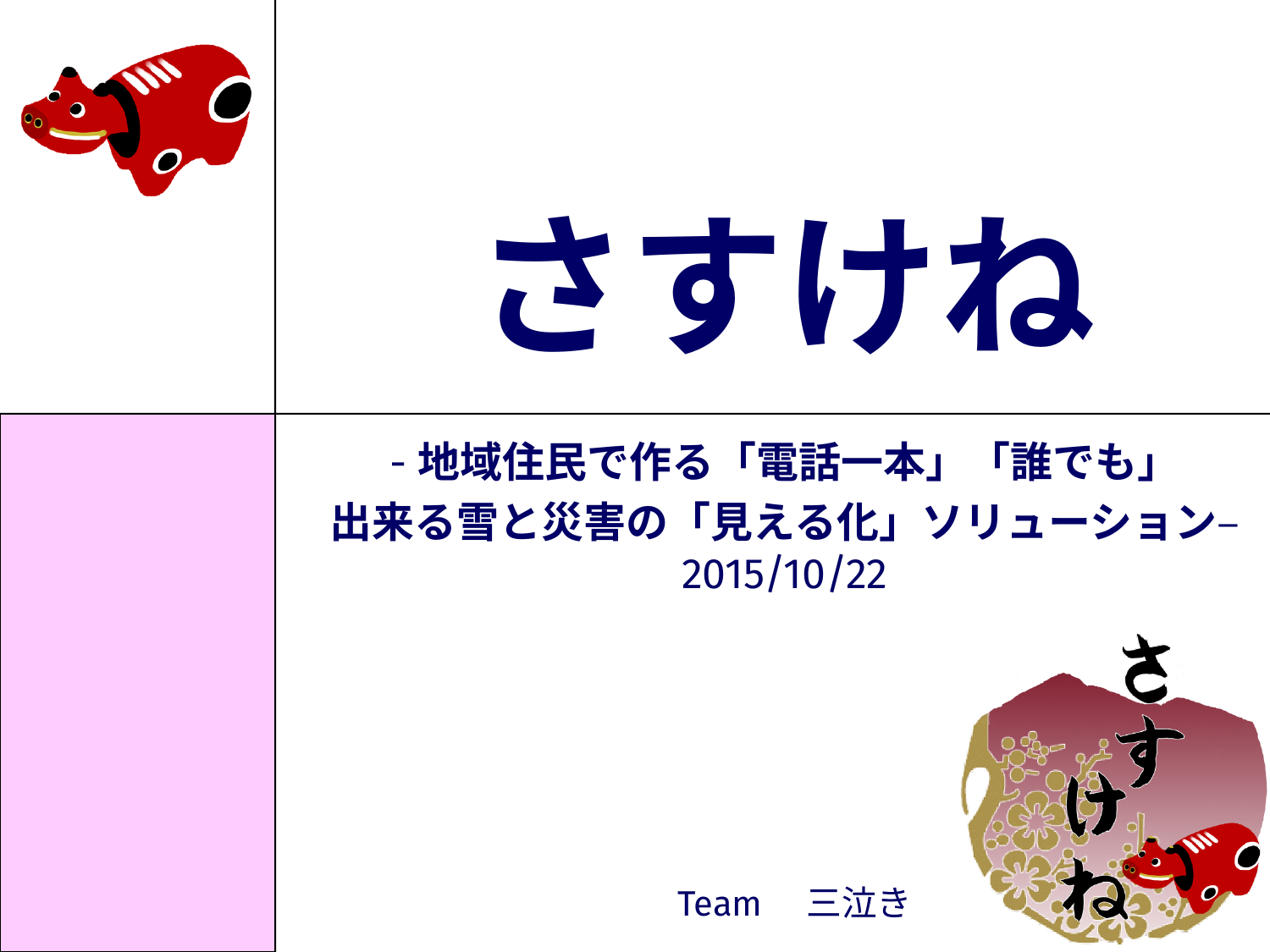

# さすけね
-地域住民で作る「電話一本」「誰でも」
出来る雪と災害の「見える化」ソリューション–
2015/10/22

Team　三泣き